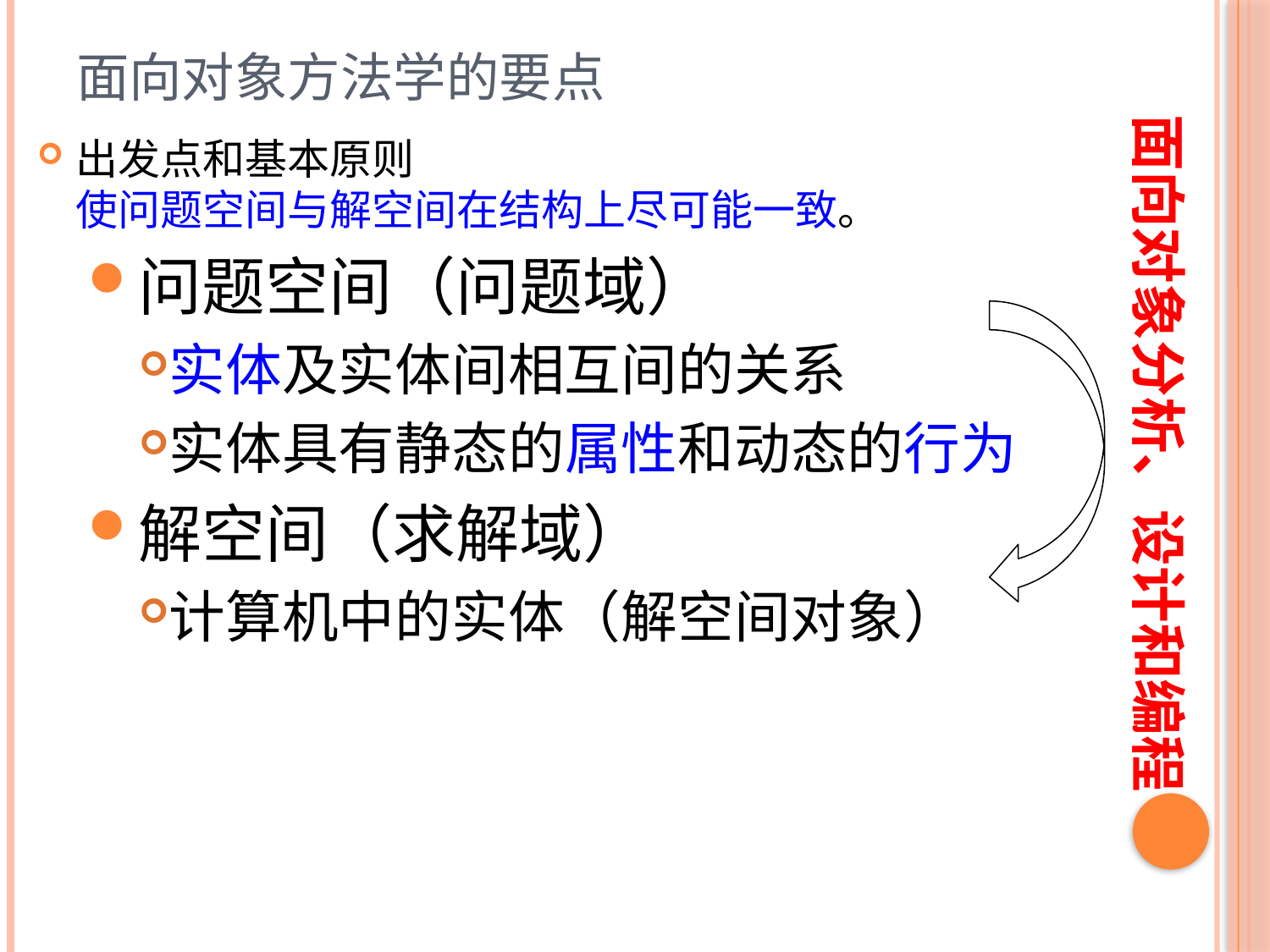

# 面向对象方法学的要点
面向对象分析、设计和编程
出发点和基本原则
使问题空间与解空间在结构上尽可能一致。
问题空间（问题域）
实体及实体间相互间的关系
实体具有静态的属性和动态的行为
解空间（求解域）
计算机中的实体（解空间对象）